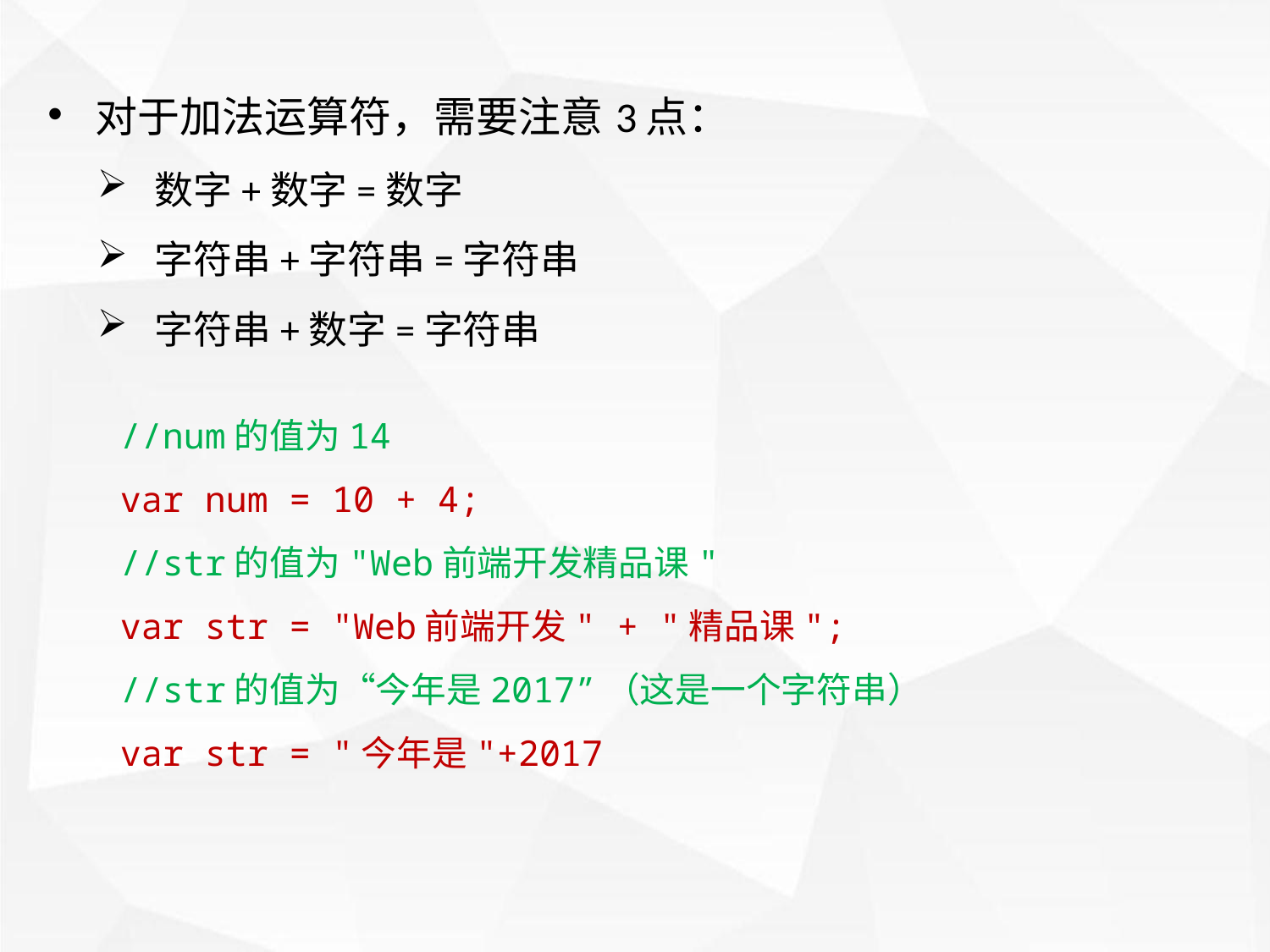

对于加法运算符，需要注意3点：
 数字+数字=数字
 字符串+字符串=字符串
 字符串+数字=字符串
//num的值为14
var num = 10 + 4;
//str的值为"Web前端开发精品课"
var str = "Web前端开发" + "精品课";
//str的值为“今年是2017”（这是一个字符串）
var str = "今年是"+2017